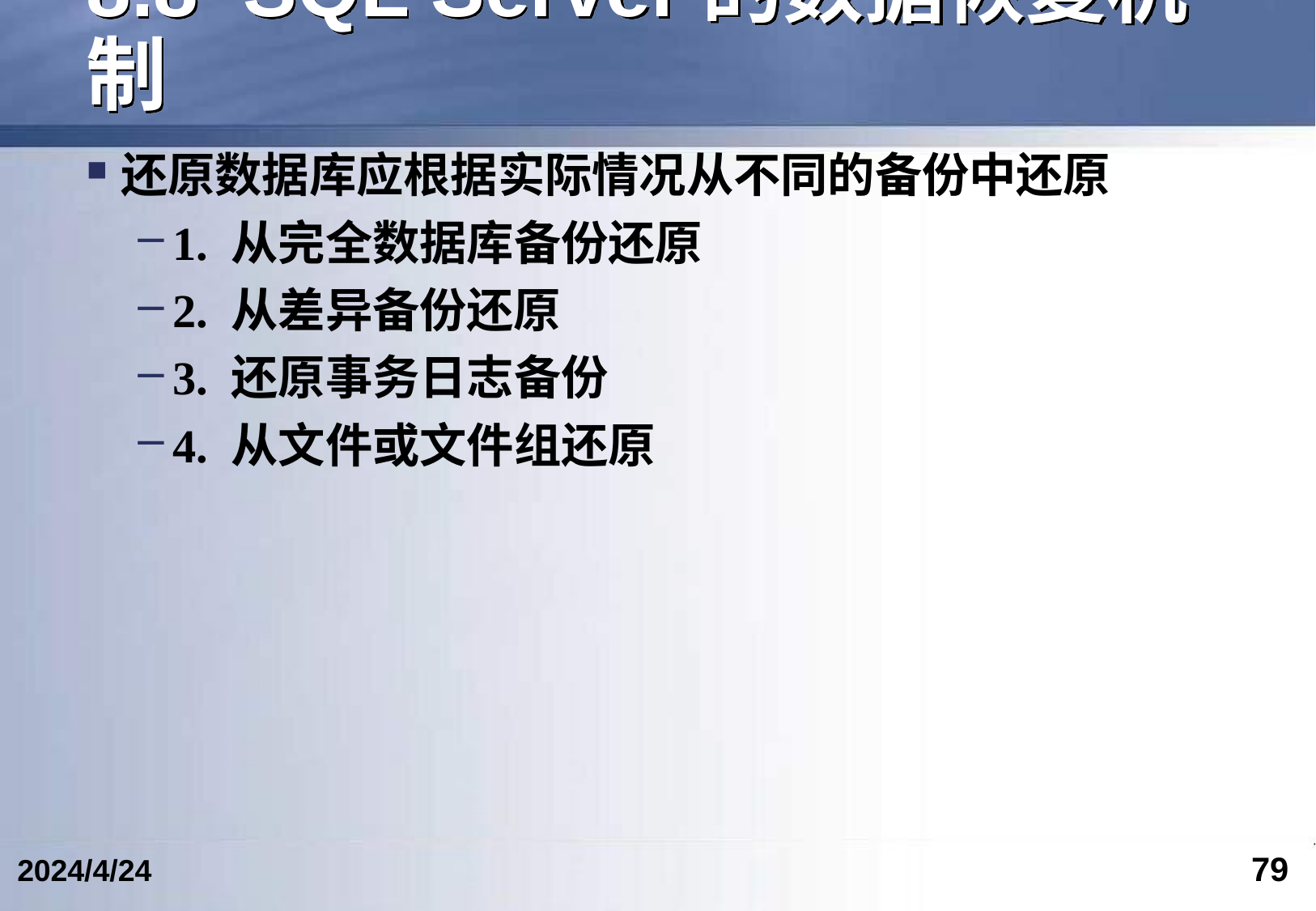

# 8.8  SQL Server的数据恢复机制
还原数据库应根据实际情况从不同的备份中还原
1. 从完全数据库备份还原
2. 从差异备份还原
3. 还原事务日志备份
4. 从文件或文件组还原
79
2024/4/24